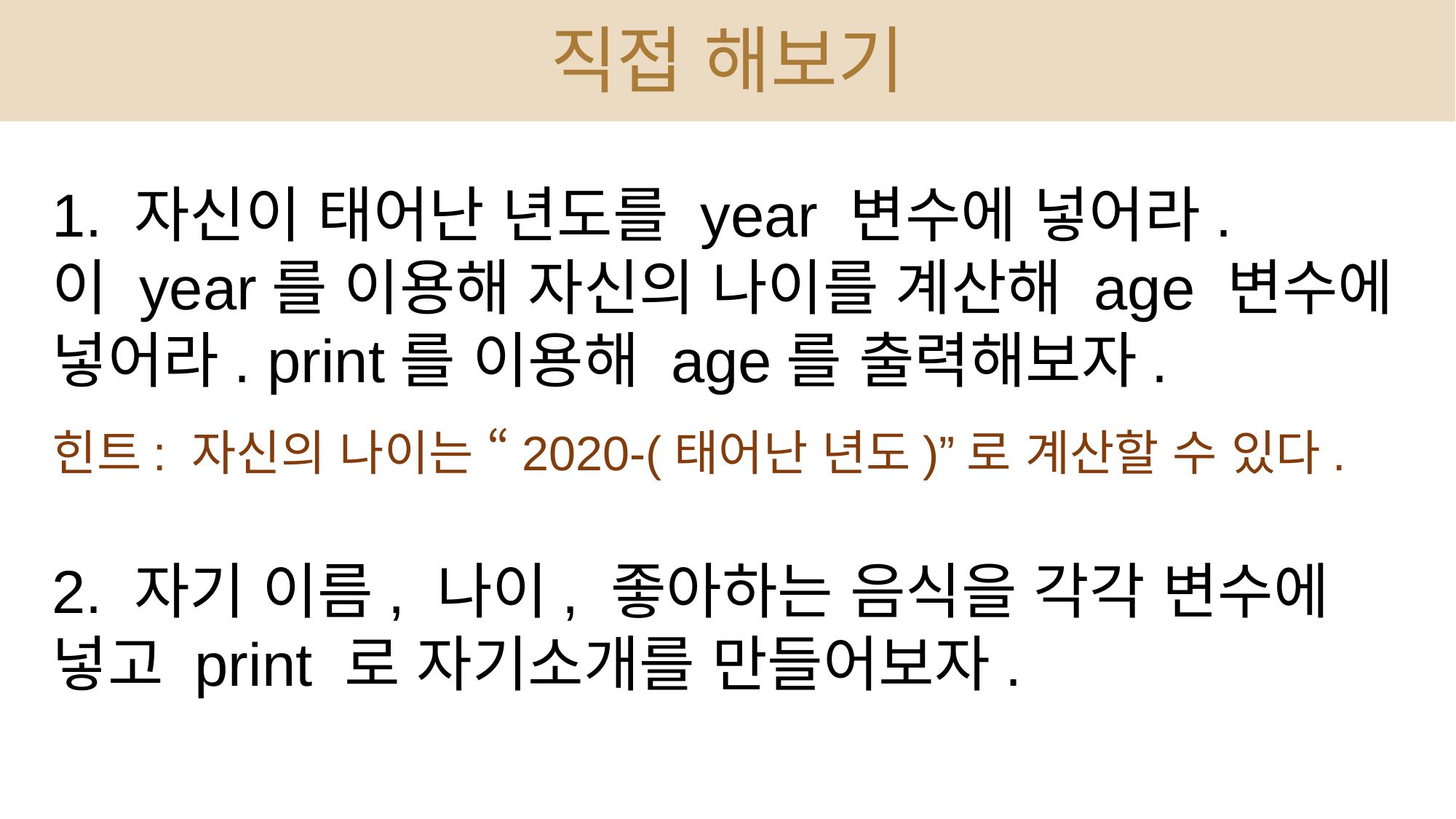

직접 해보기
1. 자신이 태어난 년도를 year 변수에 넣어라.
이 year를 이용해 자신의 나이를 계산해 age 변수에 넣어라. print를 이용해 age를 출력해보자.
힌트: 자신의 나이는 “2020-(태어난 년도)”로 계산할 수 있다.
2. 자기 이름, 나이, 좋아하는 음식을 각각 변수에 넣고 print 로 자기소개를 만들어보자.